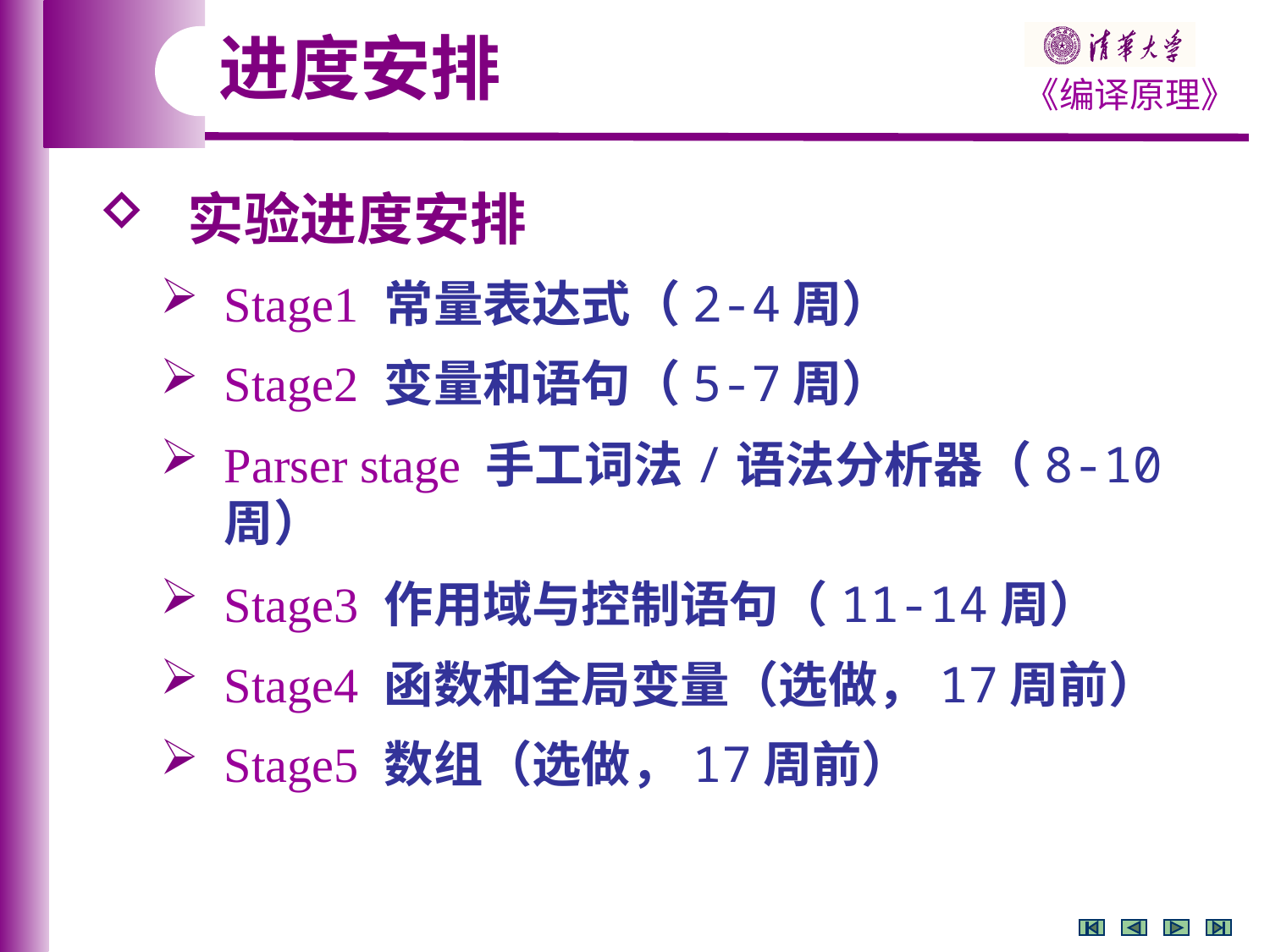

进度安排

  实验进度安排

Stage1 常量表达式（2-4周）

Stage2 变量和语句（5-7周）

Parser stage 手工词法/语法分析器（8-10周）

Stage3 作用域与控制语句（11-14周）

Stage4 函数和全局变量（选做，17周前）

Stage5 数组（选做，17周前）